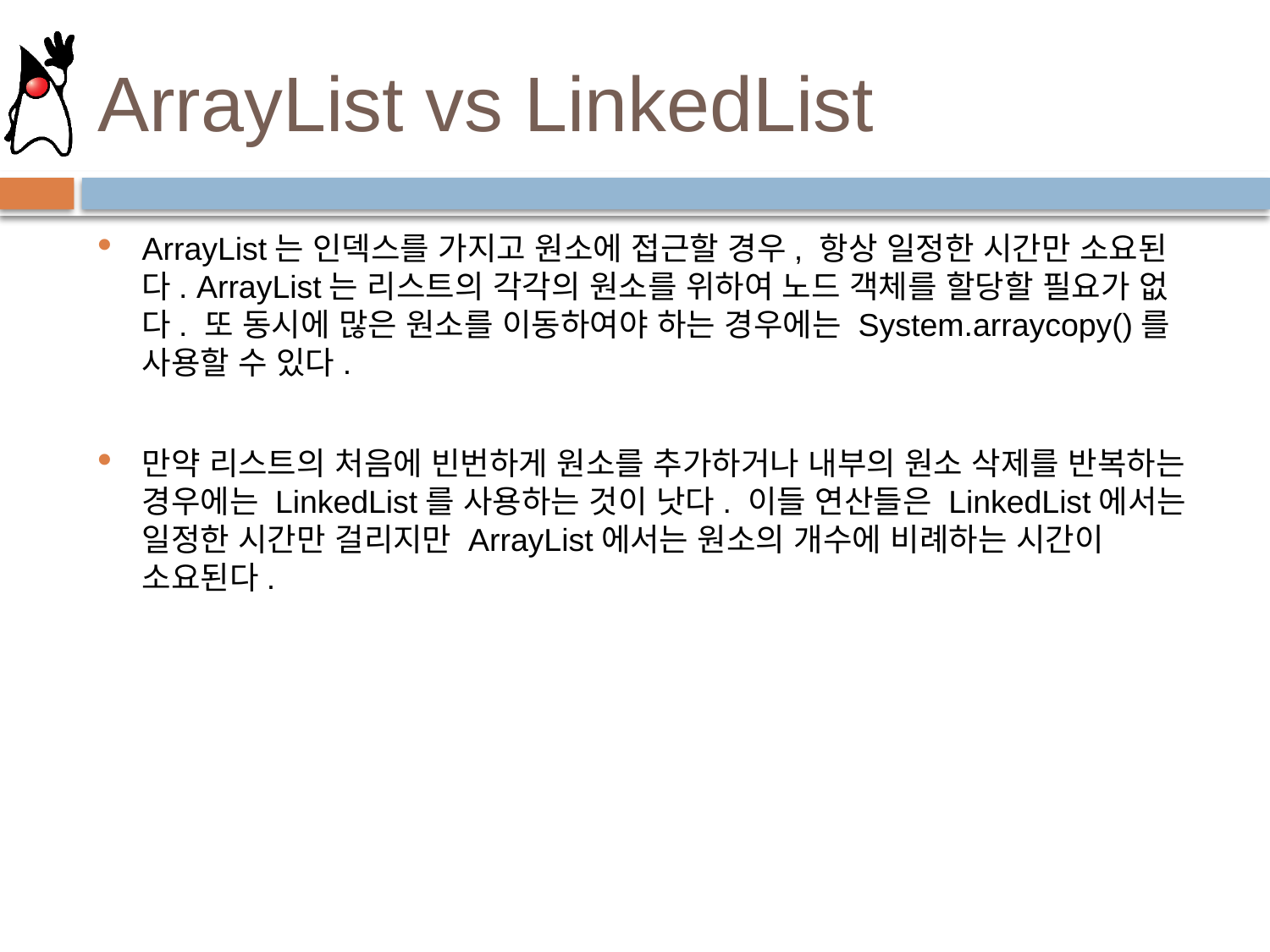

# ArrayList vs LinkedList
ArrayList는 인덱스를 가지고 원소에 접근할 경우, 항상 일정한 시간만 소요된다. ArrayList는 리스트의 각각의 원소를 위하여 노드 객체를 할당할 필요가 없다. 또 동시에 많은 원소를 이동하여야 하는 경우에는 System.arraycopy()를 사용할 수 있다.

만약 리스트의 처음에 빈번하게 원소를 추가하거나 내부의 원소 삭제를 반복하는 경우에는 LinkedList를 사용하는 것이 낫다. 이들 연산들은 LinkedList에서는 일정한 시간만 걸리지만 ArrayList에서는 원소의 개수에 비례하는 시간이 소요된다.